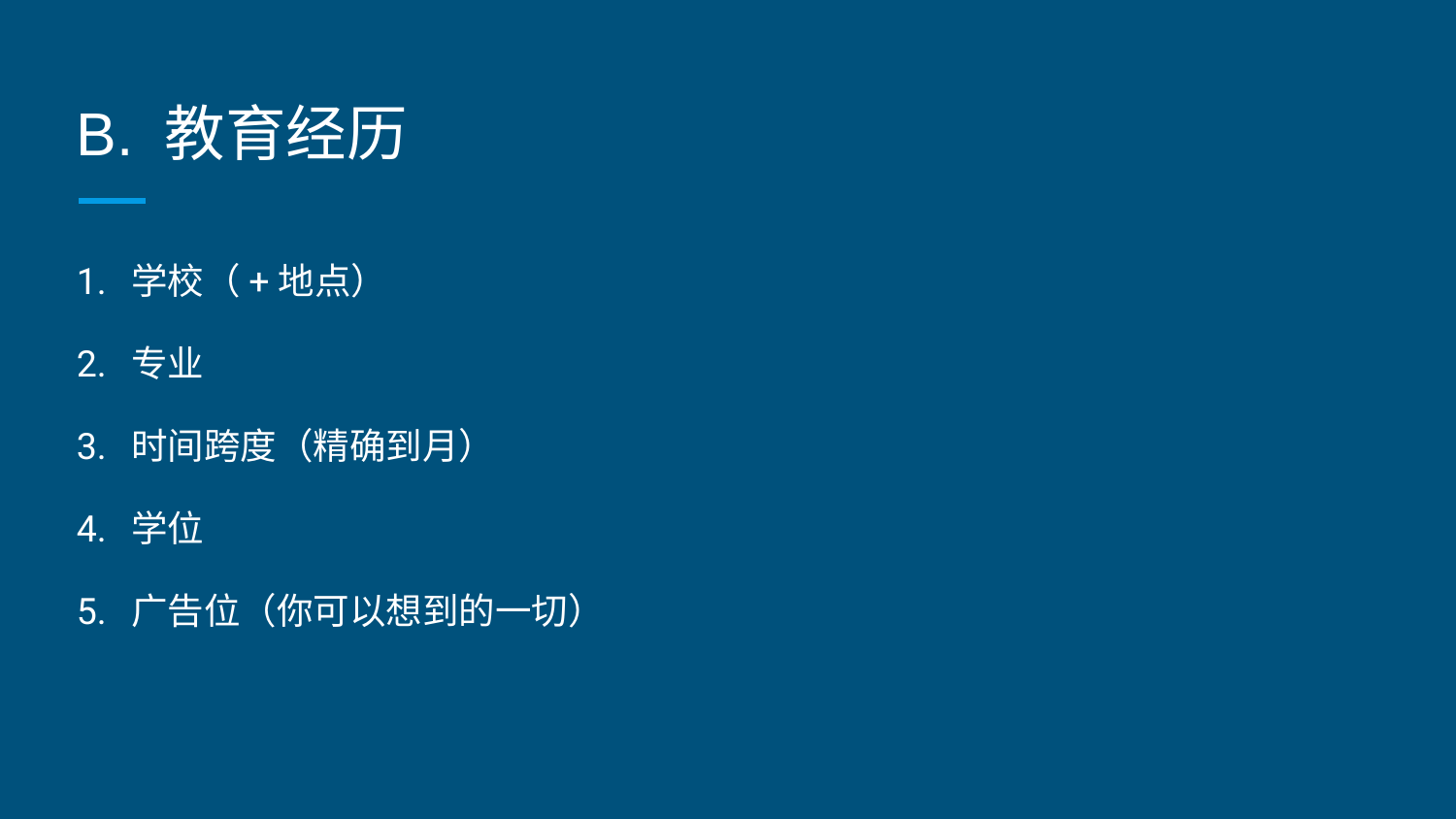

# B. 教育经历
学校（+地点）
专业
时间跨度（精确到月）
学位
广告位（你可以想到的一切）